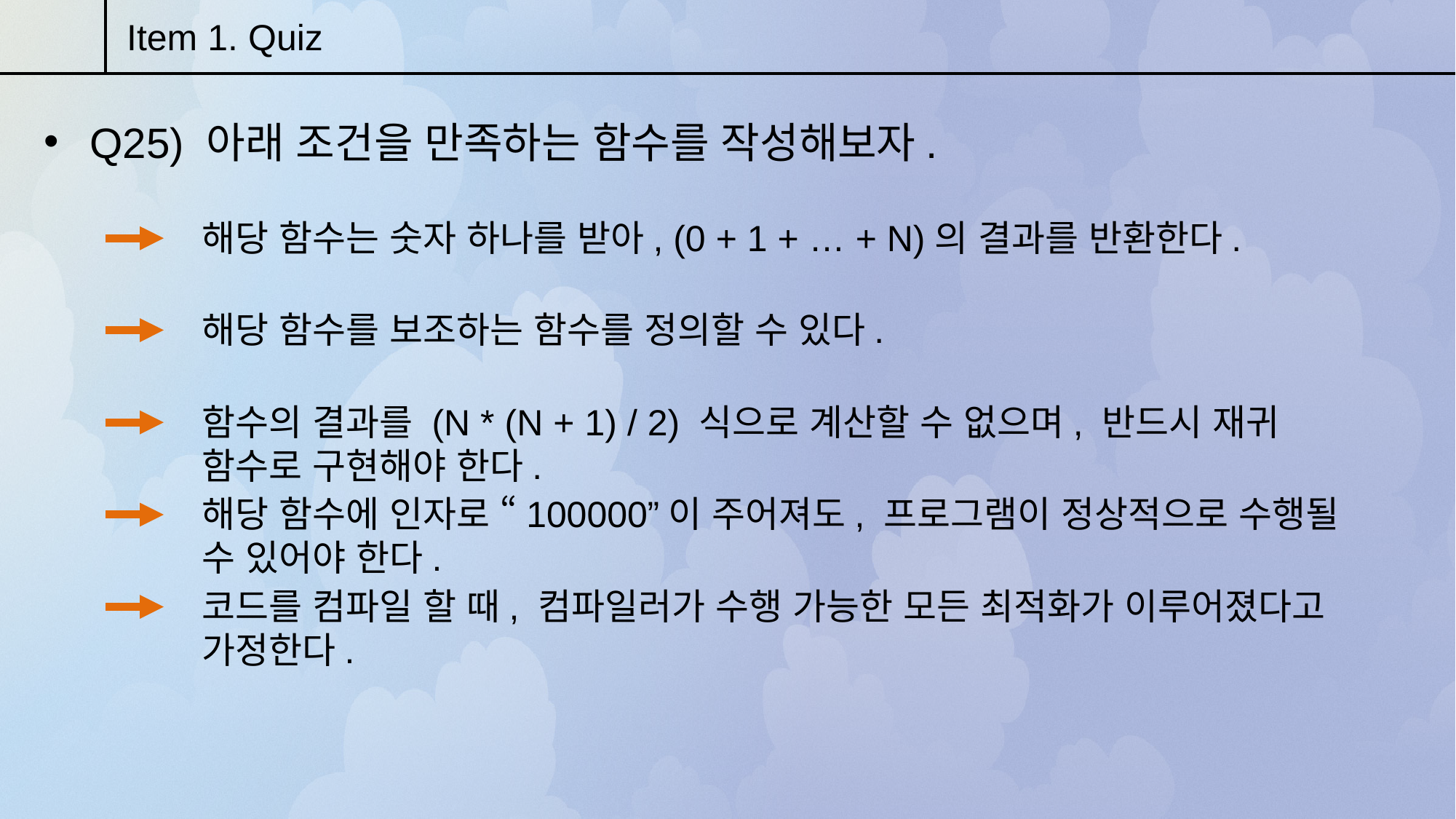

Item 1. Quiz
 Q25) 아래 조건을 만족하는 함수를 작성해보자.
해당 함수는 숫자 하나를 받아, (0 + 1 + … + N)의 결과를 반환한다.
해당 함수를 보조하는 함수를 정의할 수 있다.
함수의 결과를 (N * (N + 1) / 2) 식으로 계산할 수 없으며, 반드시 재귀 함수로 구현해야 한다.
해당 함수에 인자로 “100000”이 주어져도, 프로그램이 정상적으로 수행될 수 있어야 한다.
코드를 컴파일 할 때, 컴파일러가 수행 가능한 모든 최적화가 이루어졌다고 가정한다.